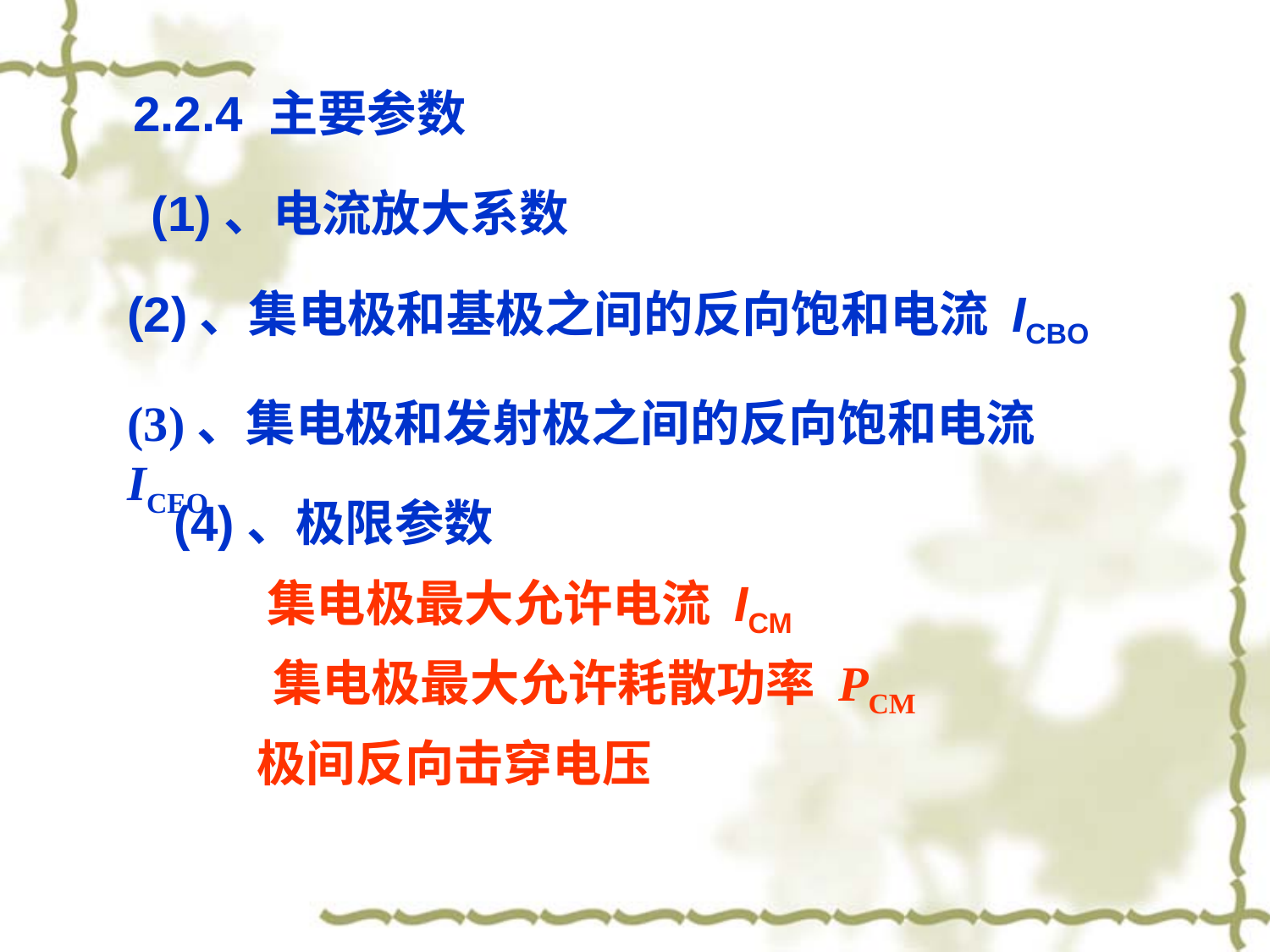

2.2.4 主要参数
(1)、电流放大系数
(2)、集电极和基极之间的反向饱和电流 ICBO
(3)、集电极和发射极之间的反向饱和电流 ICEO
(4)、极限参数
集电极最大允许电流 ICM
集电极最大允许耗散功率 PCM
极间反向击穿电压
82